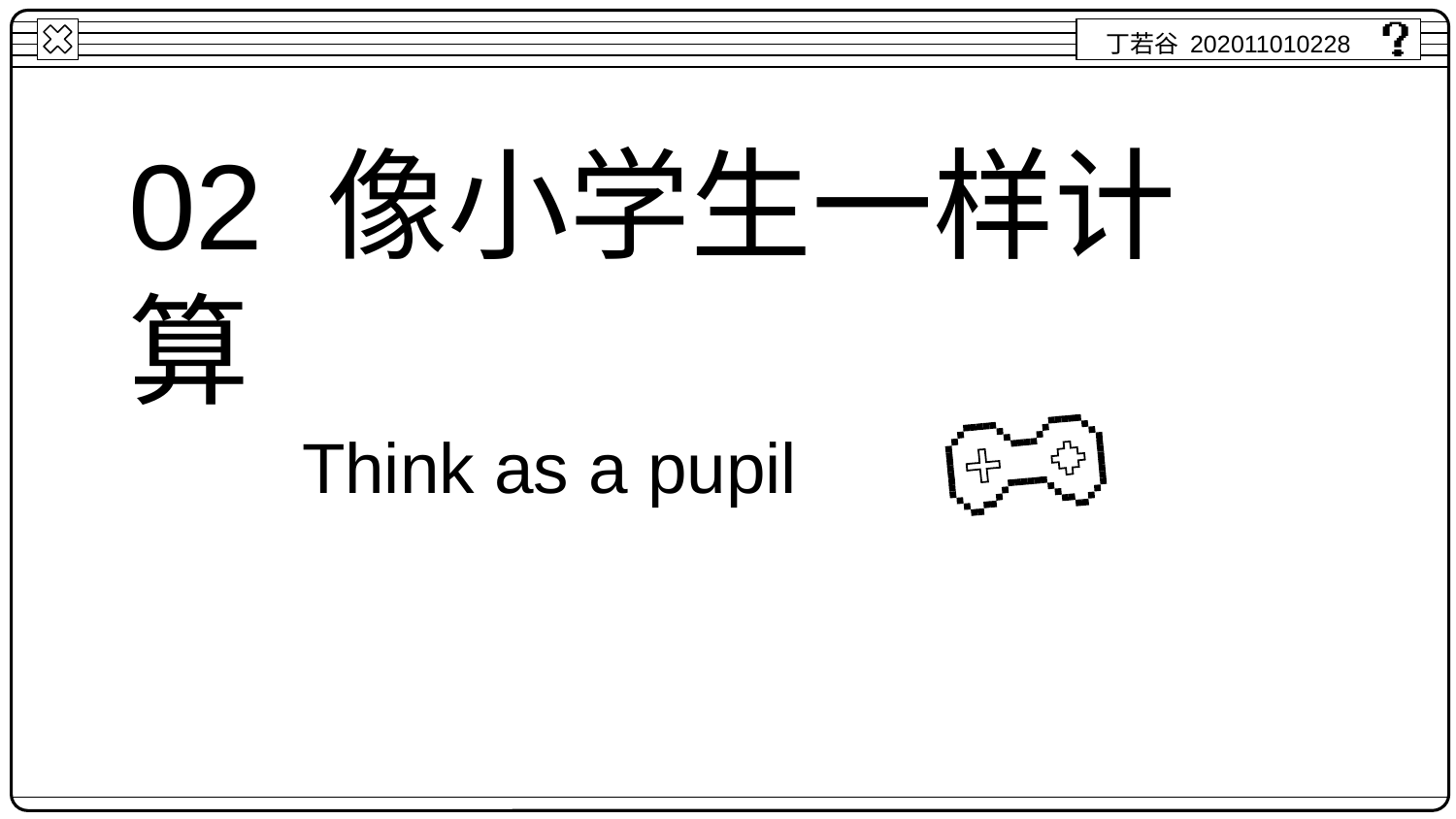

02 像小学生一样计算
# Think as a pupil